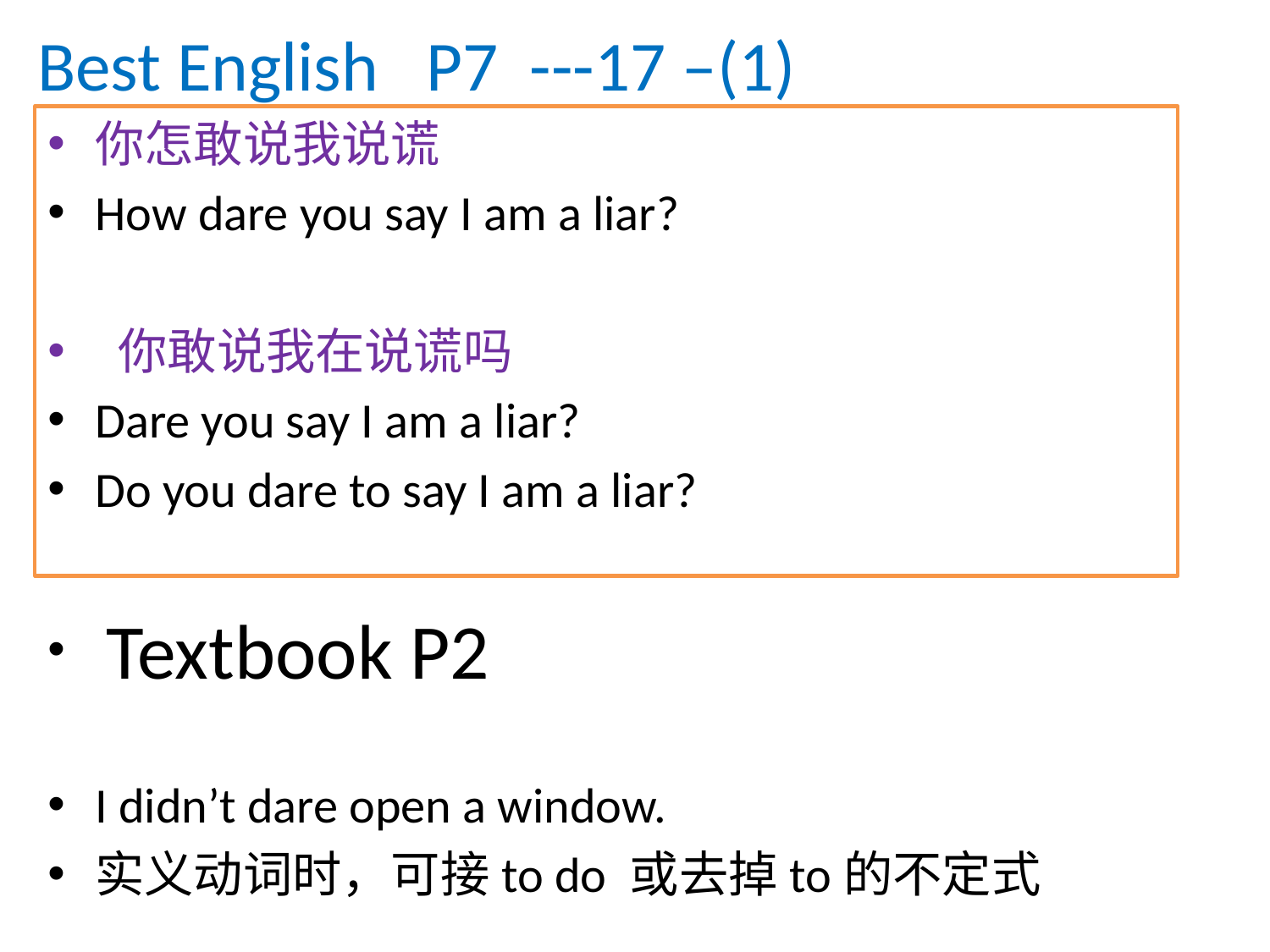

# Best English   P7  ---17 –(1)
你怎敢说我说谎
How dare you say I am a liar?

 你敢说我在说谎吗
Dare you say I am a liar?
Do you dare to say I am a liar?

 Textbook P2

I didn’t dare open a window.
实义动词时，可接to do 或去掉to的不定式